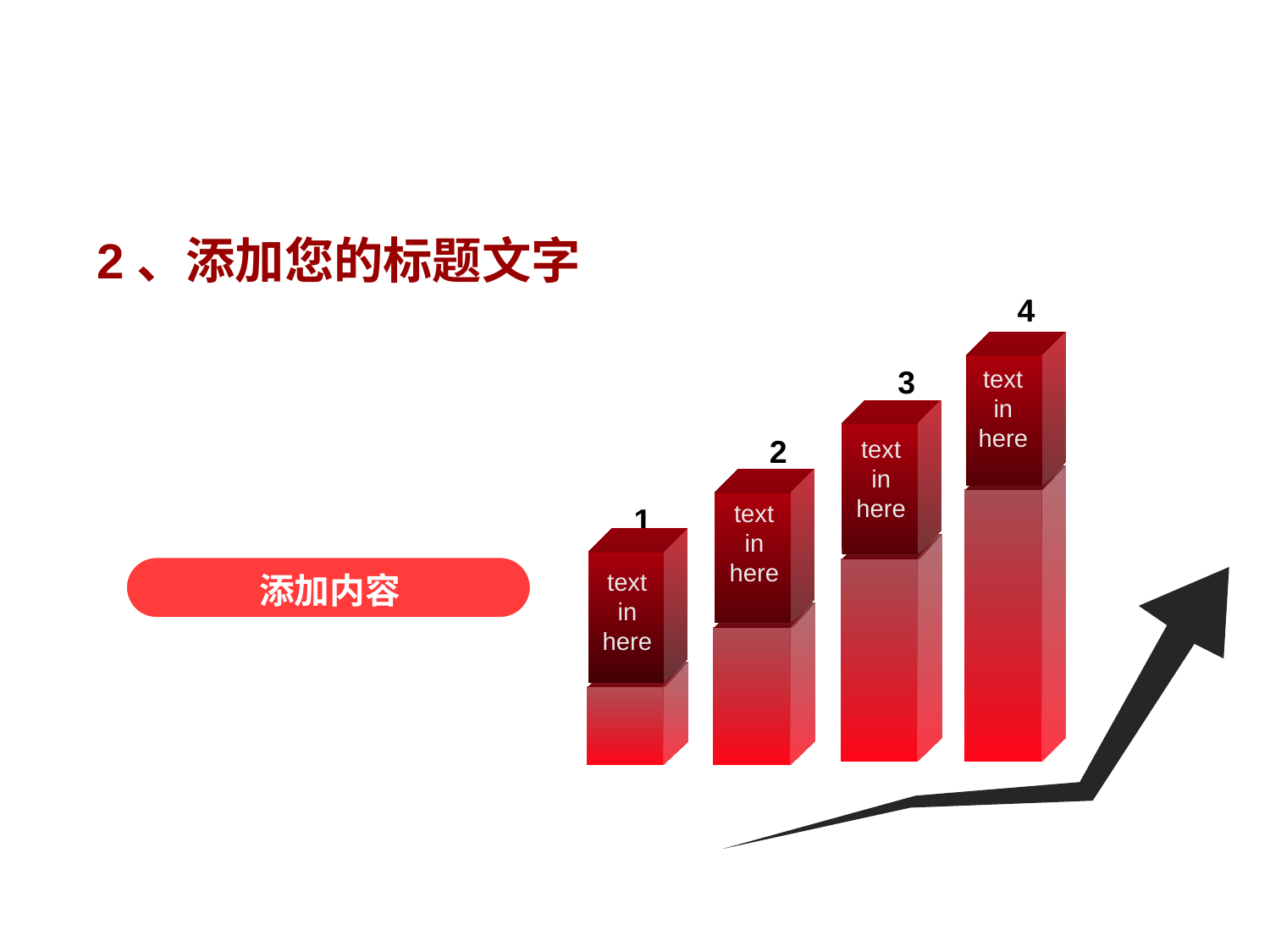

2、添加您的标题文字
4
text in here

3

text in here

2
text in here

1

text in here

添加内容